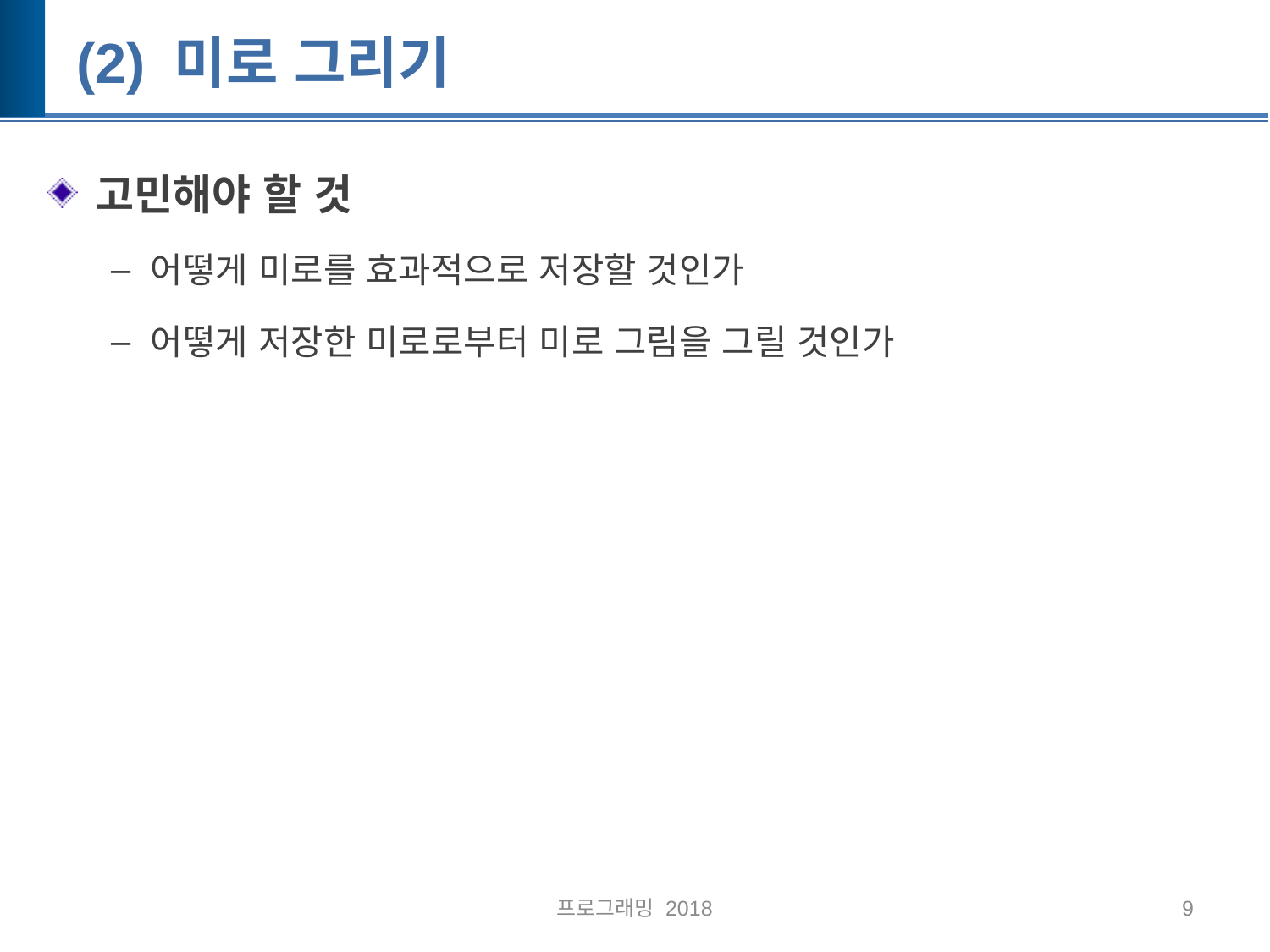

# (2) 미로 그리기
고민해야 할 것
어떻게 미로를 효과적으로 저장할 것인가
어떻게 저장한 미로로부터 미로 그림을 그릴 것인가
프로그래밍 2018
9